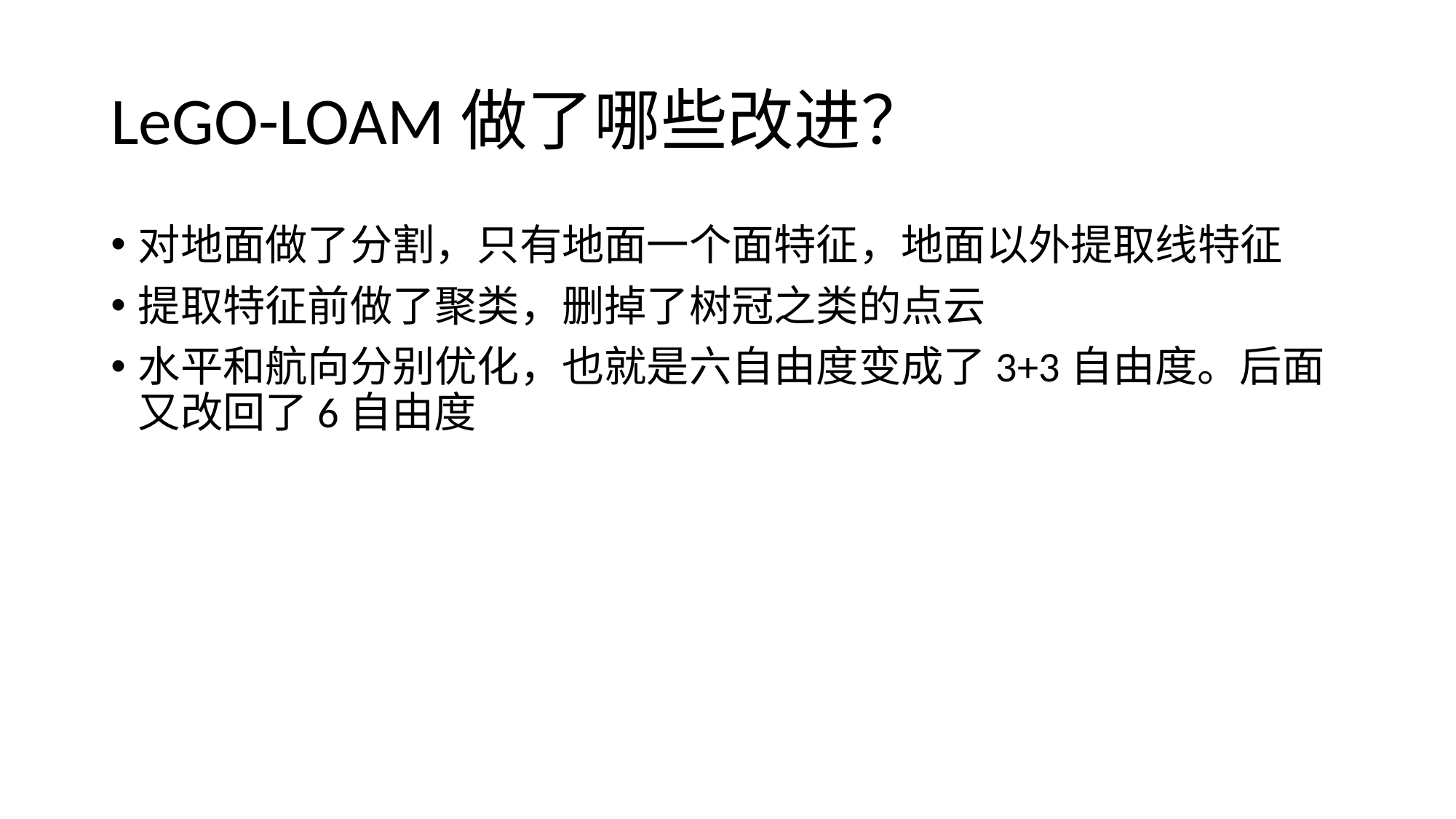

# LeGO-LOAM做了哪些改进？
对地面做了分割，只有地面一个面特征，地面以外提取线特征
提取特征前做了聚类，删掉了树冠之类的点云
水平和航向分别优化，也就是六自由度变成了3+3自由度。后面又改回了6自由度